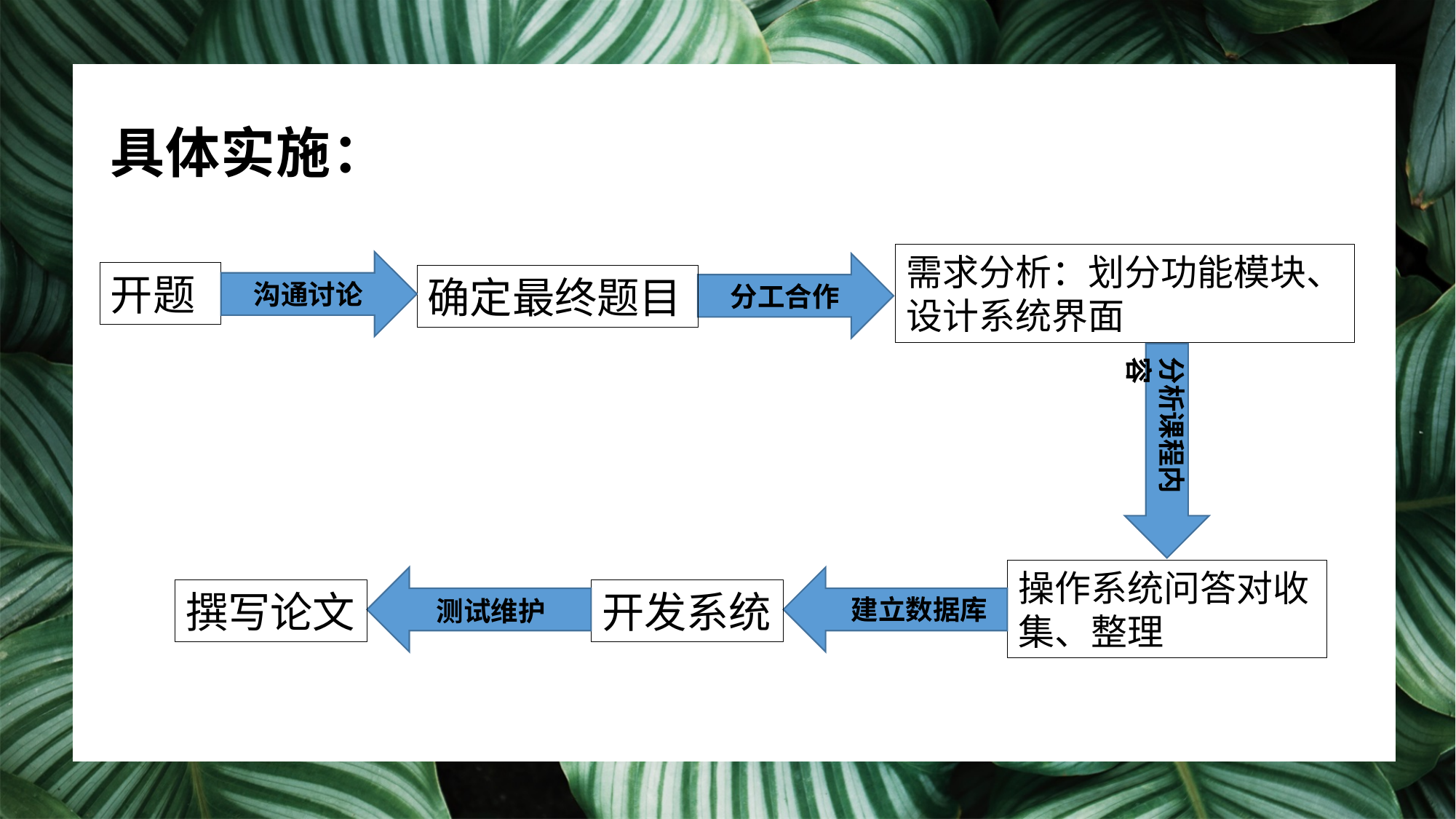

具体实施：
需求分析：划分功能模块、设计系统界面
沟通讨论
分工合作
开题
确定最终题目
分析课程内容

操作系统问答对收集、整理

撰写论文
开发系统
建立数据库
测试维护